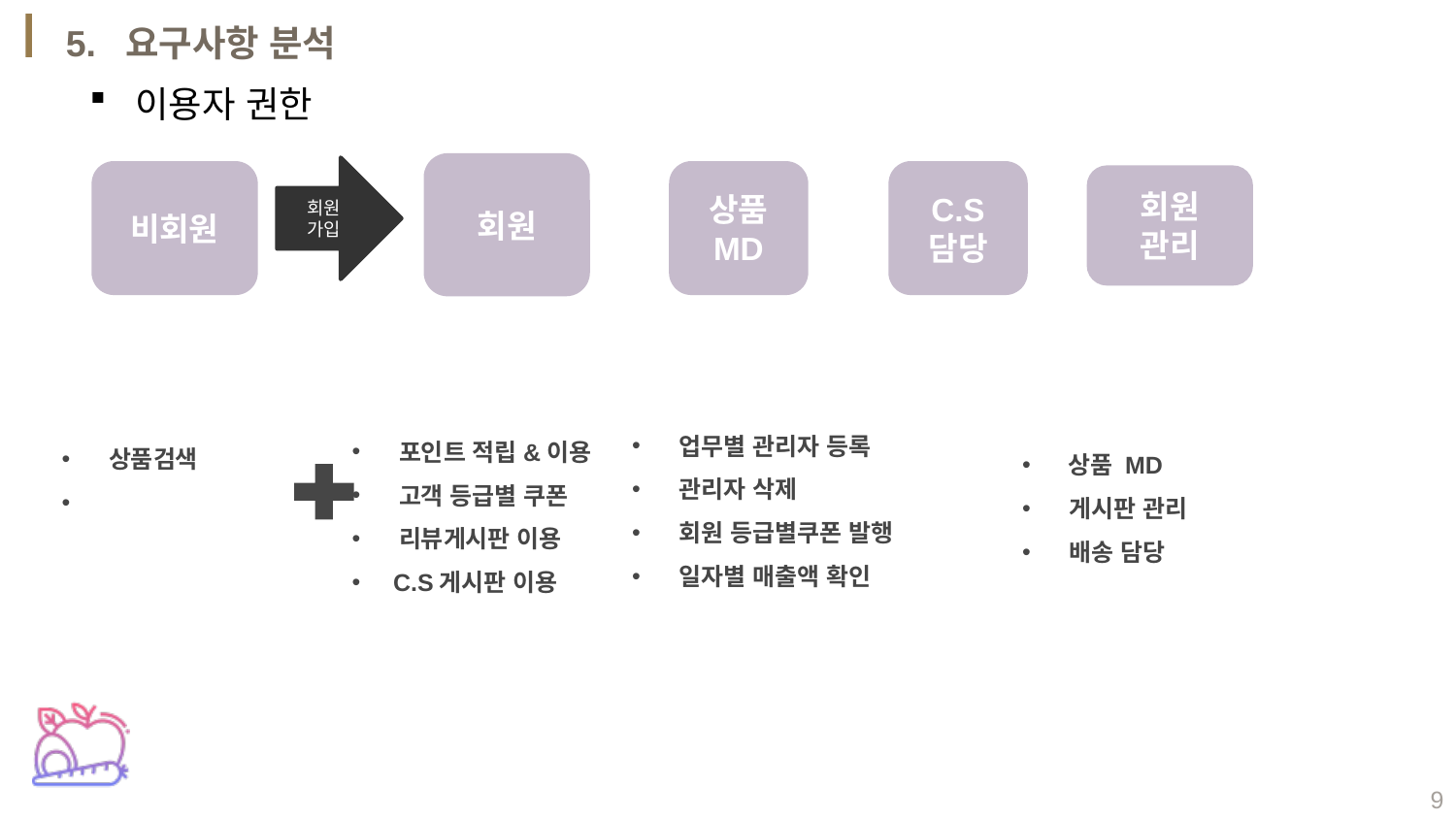

5.  요구사항 분석
이용자 권한
회원
회원
가입
상품 MD
비회원
회원
관리
 포인트 적립&이용
 고객 등급별 쿠폰
 리뷰게시판 이용
 C.S게시판 이용
 상품검색

C.S
담당
 업무별 관리자 등록
 관리자 삭제
 회원 등급별쿠폰 발행
 일자별 매출액 확인
 상품 MD
 게시판 관리
 배송 담당
9